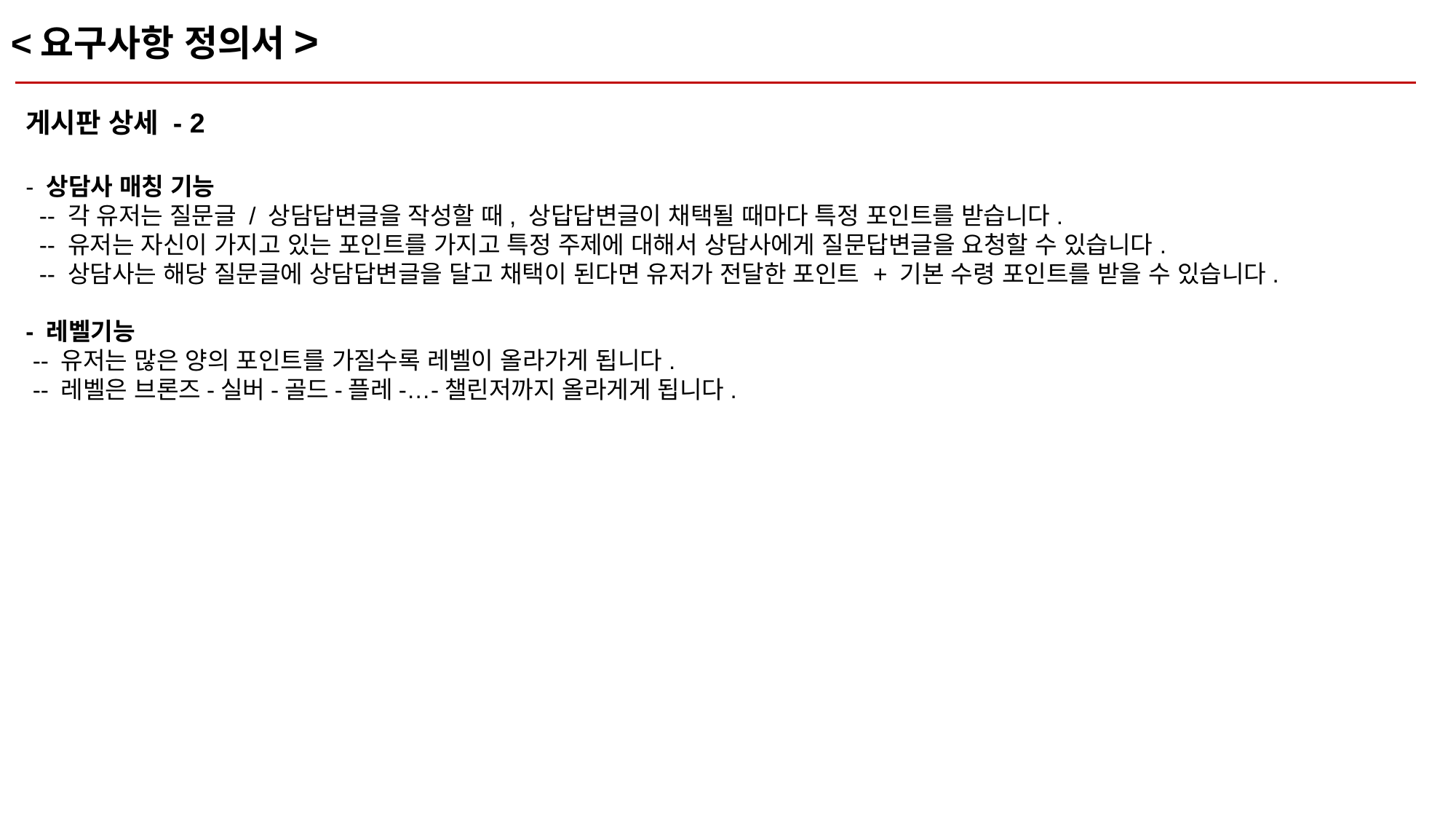

<요구사항 정의서>
게시판 상세 - 2

- 상담사 매칭 기능
  -- 각 유저는 질문글 / 상담답변글을 작성할 때, 상답답변글이 채택될 때마다 특정 포인트를 받습니다.
  -- 유저는 자신이 가지고 있는 포인트를 가지고 특정 주제에 대해서 상담사에게 질문답변글을 요청할 수 있습니다.
  -- 상담사는 해당 질문글에 상담답변글을 달고 채택이 된다면 유저가 전달한 포인트 + 기본 수령 포인트를 받을 수 있습니다.

- 레벨기능
 -- 유저는 많은 양의 포인트를 가질수록 레벨이 올라가게 됩니다.
 -- 레벨은 브론즈-실버-골드-플레-…-챌린저까지 올라게게 됩니다.